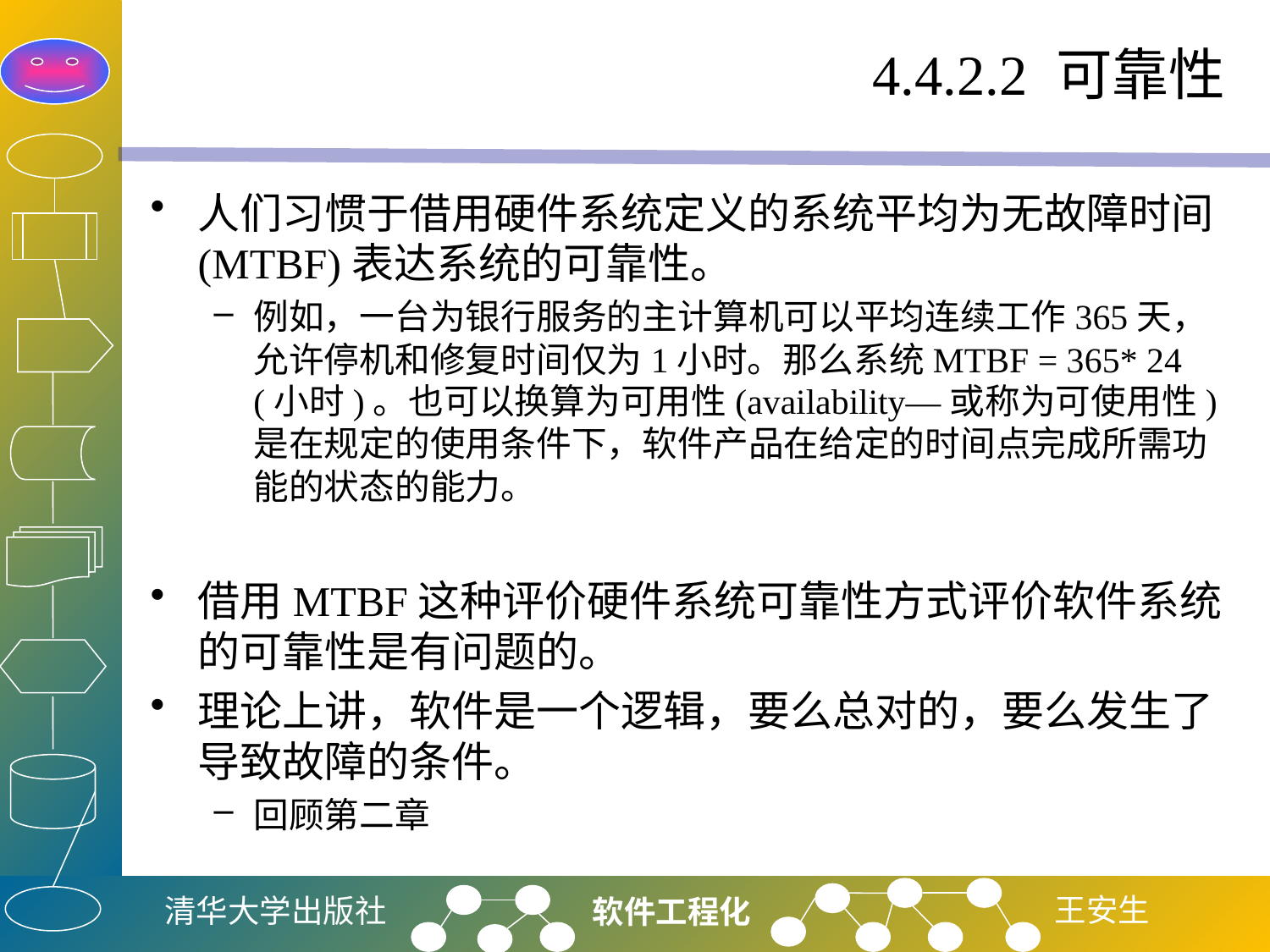

# 4.4.2.2 可靠性
人们习惯于借用硬件系统定义的系统平均为无故障时间(MTBF)表达系统的可靠性。
例如，一台为银行服务的主计算机可以平均连续工作365天，允许停机和修复时间仅为1小时。那么系统MTBF = 365* 24 (小时)。也可以换算为可用性(availability—或称为可使用性)是在规定的使用条件下，软件产品在给定的时间点完成所需功能的状态的能力。

借用MTBF这种评价硬件系统可靠性方式评价软件系统的可靠性是有问题的。
理论上讲，软件是一个逻辑，要么总对的，要么发生了导致故障的条件。
回顾第二章